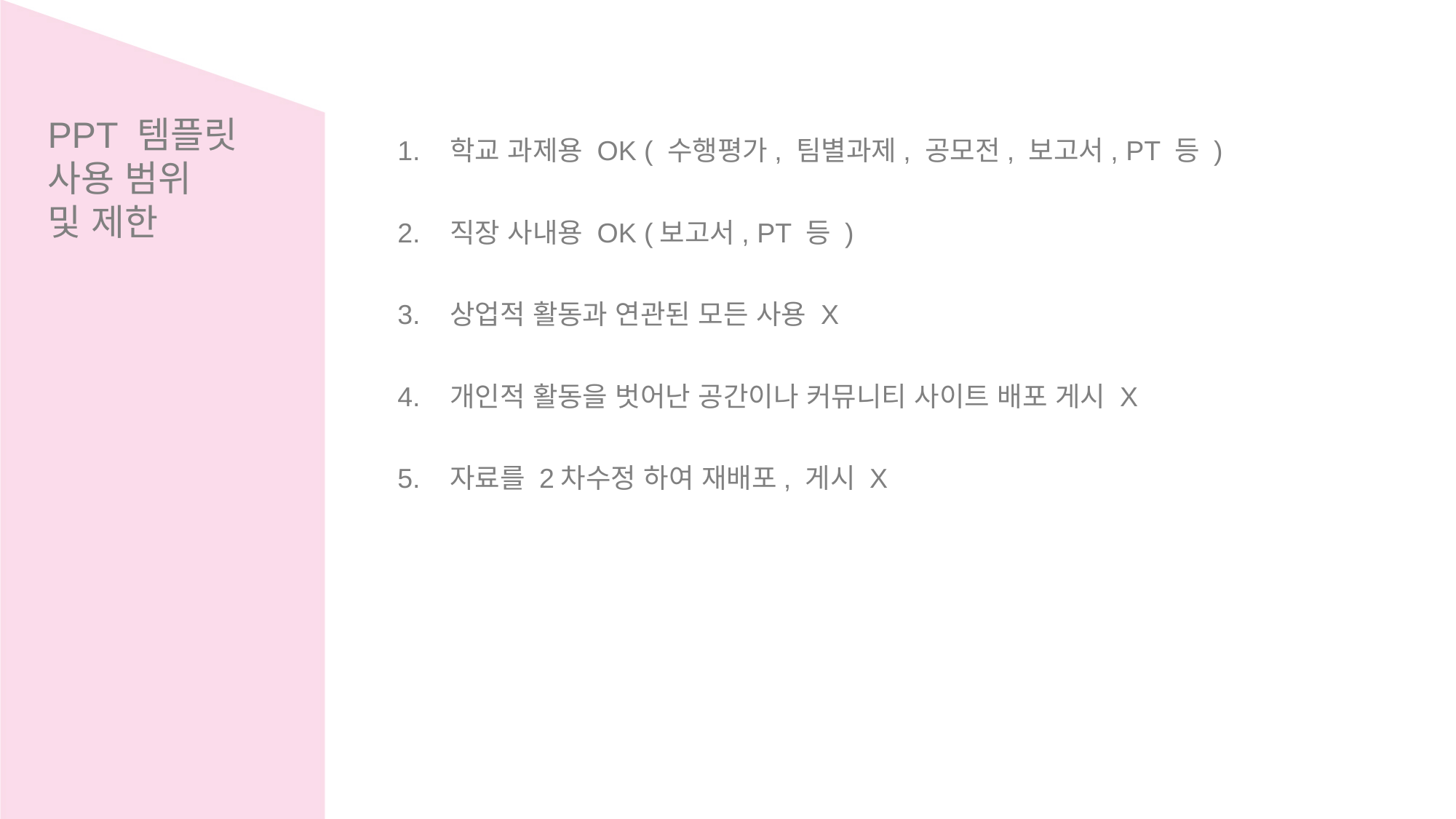

1.   학교 과제용 OK ( 수행평가, 팀별과제, 공모전, 보고서, PT 등 )
2.   직장 사내용 OK (보고서, PT 등 )
3.   상업적 활동과 연관된 모든 사용 X
4.   개인적 활동을 벗어난 공간이나 커뮤니티 사이트 배포 게시 X
5.   자료를 2차수정 하여 재배포, 게시 X
PPT 템플릿
사용 범위
및 제한